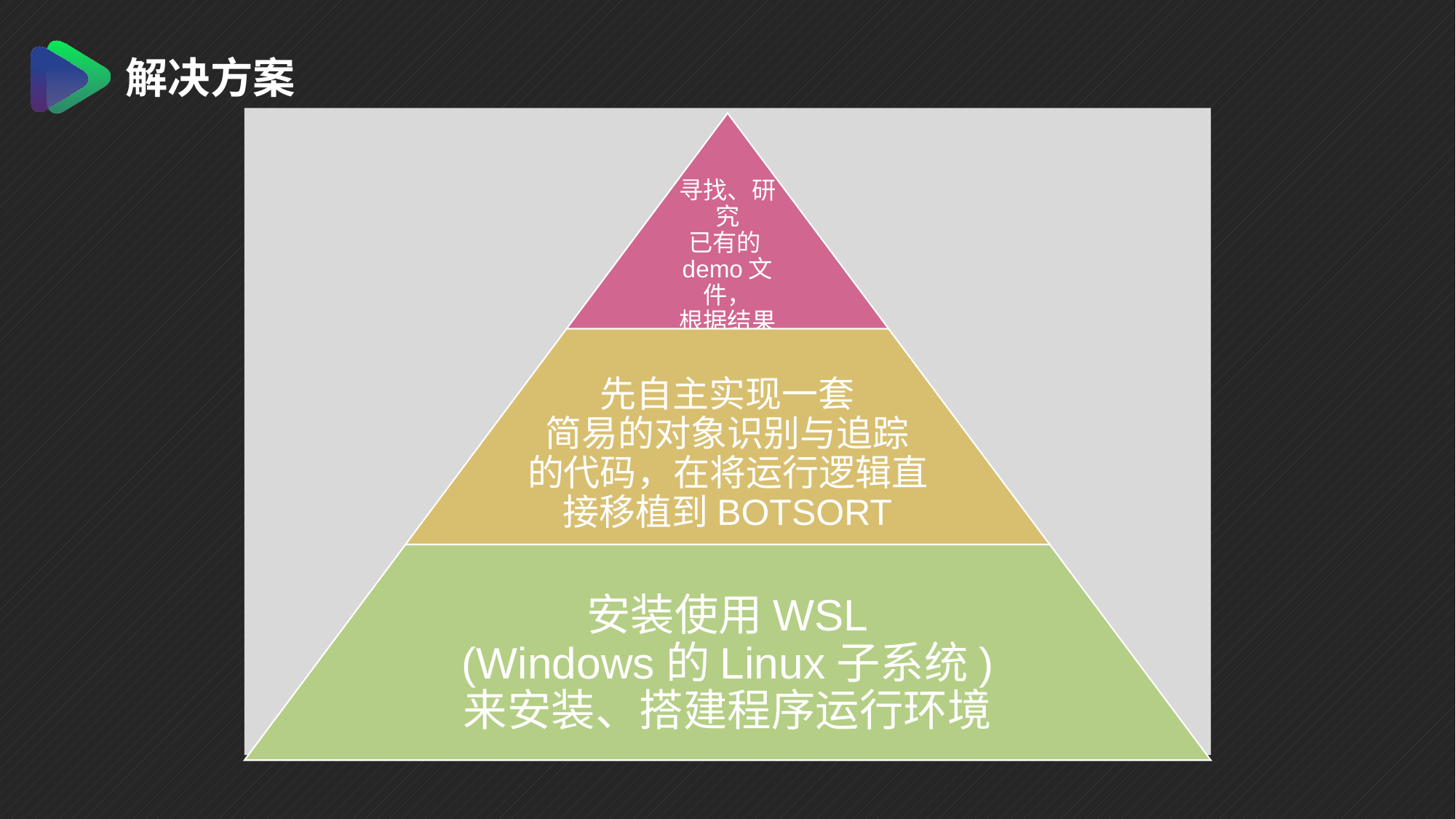

解决方案

寻找、研究
已有的demo文件，
根据结果来探索函数作用
先自主实现一套
简易的对象识别与追踪
的代码，在将运行逻辑直接移植到BOTSORT
安装使用WSL
(Windows的Linux子系统)
来安装、搭建程序运行环境